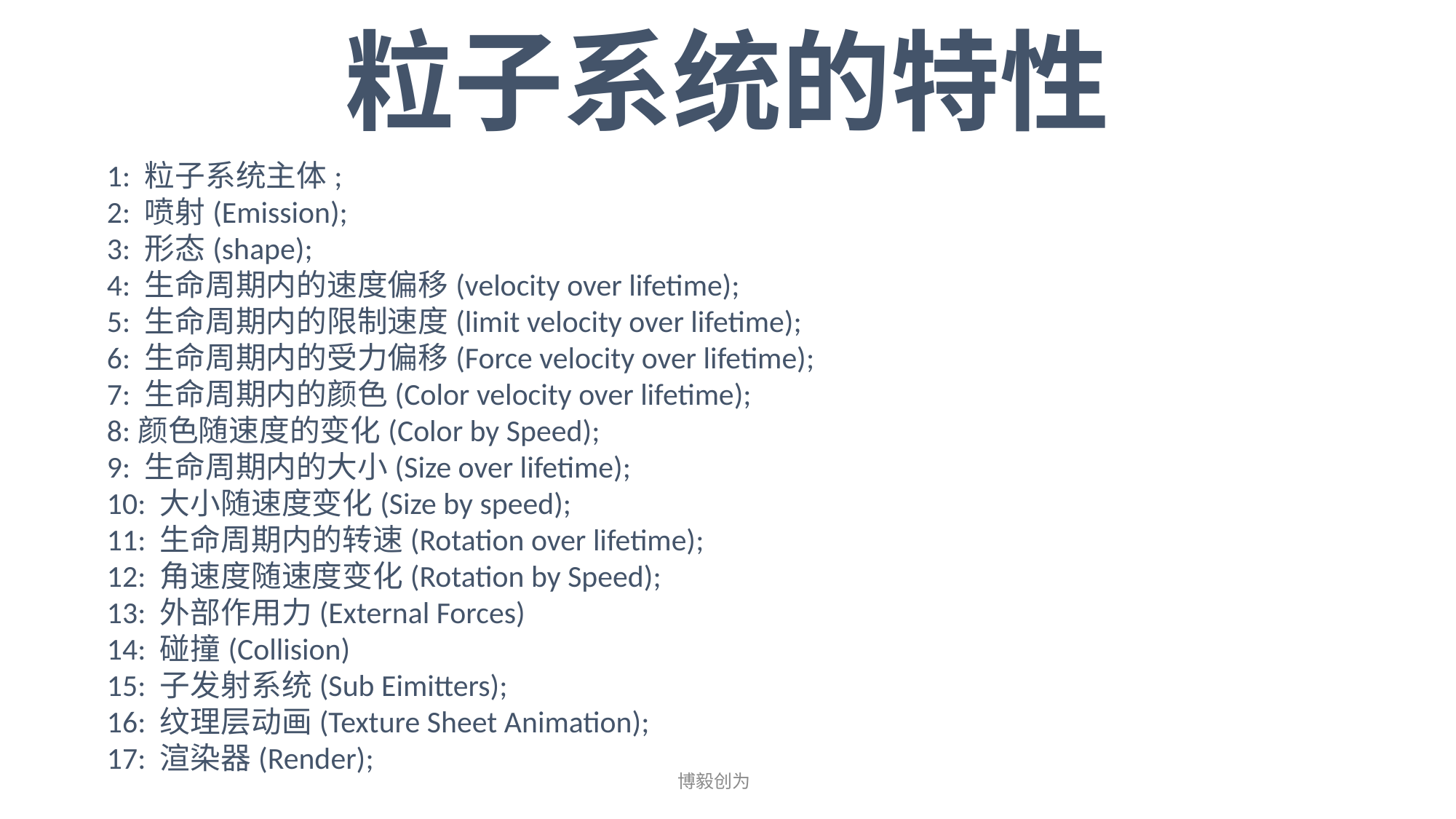

粒子系统的特性
1: 粒子系统主体;
2: 喷射(Emission);
3: 形态(shape);
4: 生命周期内的速度偏移(velocity over lifetime);
5: 生命周期内的限制速度(limit velocity over lifetime);
6: 生命周期内的受力偏移(Force velocity over lifetime);
7: 生命周期内的颜色(Color velocity over lifetime);
8:颜色随速度的变化(Color by Speed);
9: 生命周期内的大小(Size over lifetime);
10: 大小随速度变化(Size by speed);
11: 生命周期内的转速(Rotation over lifetime);
12: 角速度随速度变化(Rotation by Speed);
13: 外部作用力(External Forces)
14: 碰撞(Collision)
15: 子发射系统(Sub Eimitters);
16: 纹理层动画(Texture Sheet Animation);
17: 渲染器(Render);
博毅创为
2